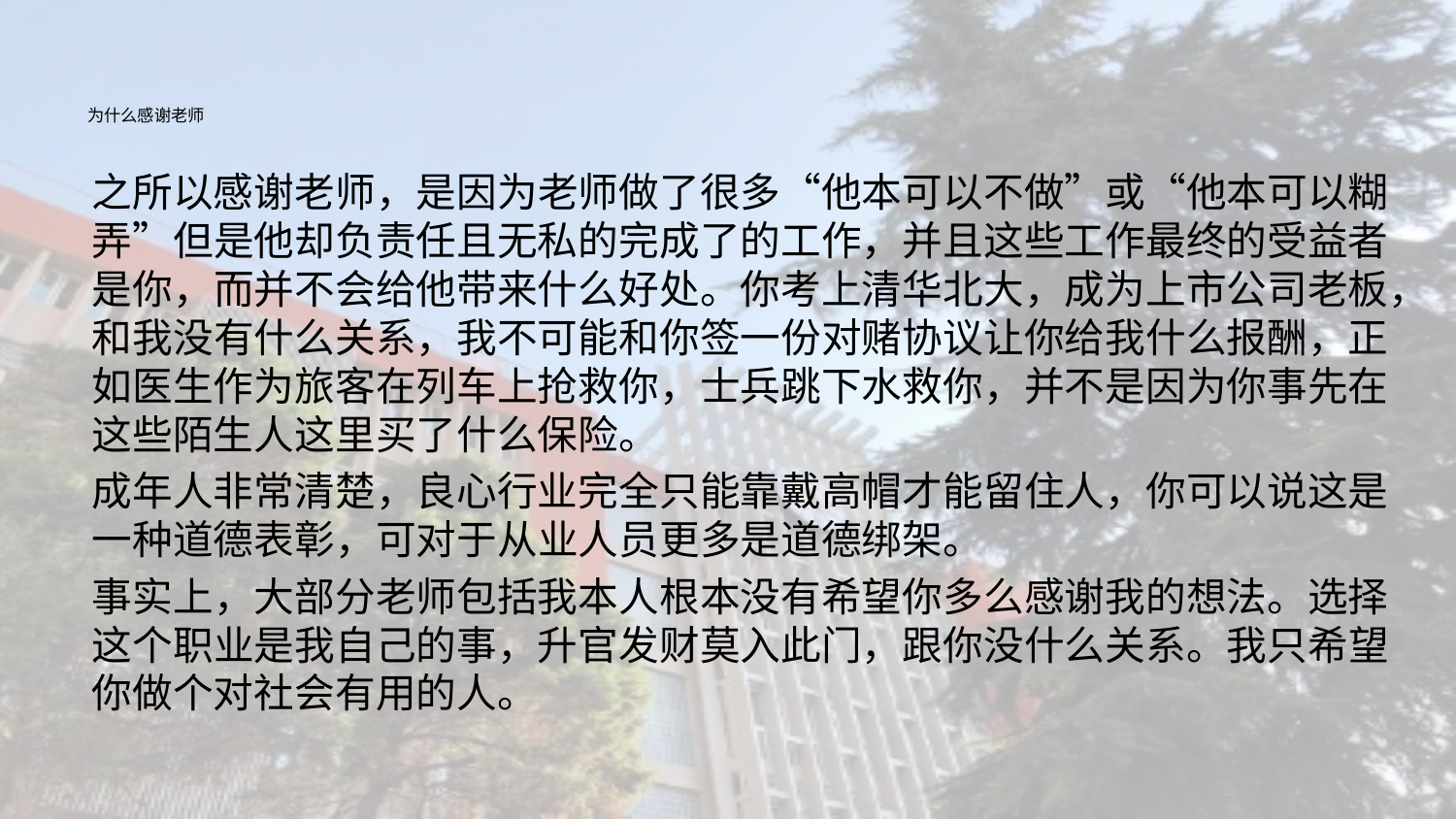

# 为什么感谢老师
	之所以感谢老师，是因为老师做了很多“他本可以不做”或“他本可以糊弄”但是他却负责任且无私的完成了的工作，并且这些工作最终的受益者是你，而并不会给他带来什么好处。你考上清华北大，成为上市公司老板，和我没有什么关系，我不可能和你签一份对赌协议让你给我什么报酬，正如医生作为旅客在列车上抢救你，士兵跳下水救你，并不是因为你事先在这些陌生人这里买了什么保险。
	成年人非常清楚，良心行业完全只能靠戴高帽才能留住人，你可以说这是一种道德表彰，可对于从业人员更多是道德绑架。
	事实上，大部分老师包括我本人根本没有希望你多么感谢我的想法。选择这个职业是我自己的事，升官发财莫入此门，跟你没什么关系。我只希望你做个对社会有用的人。